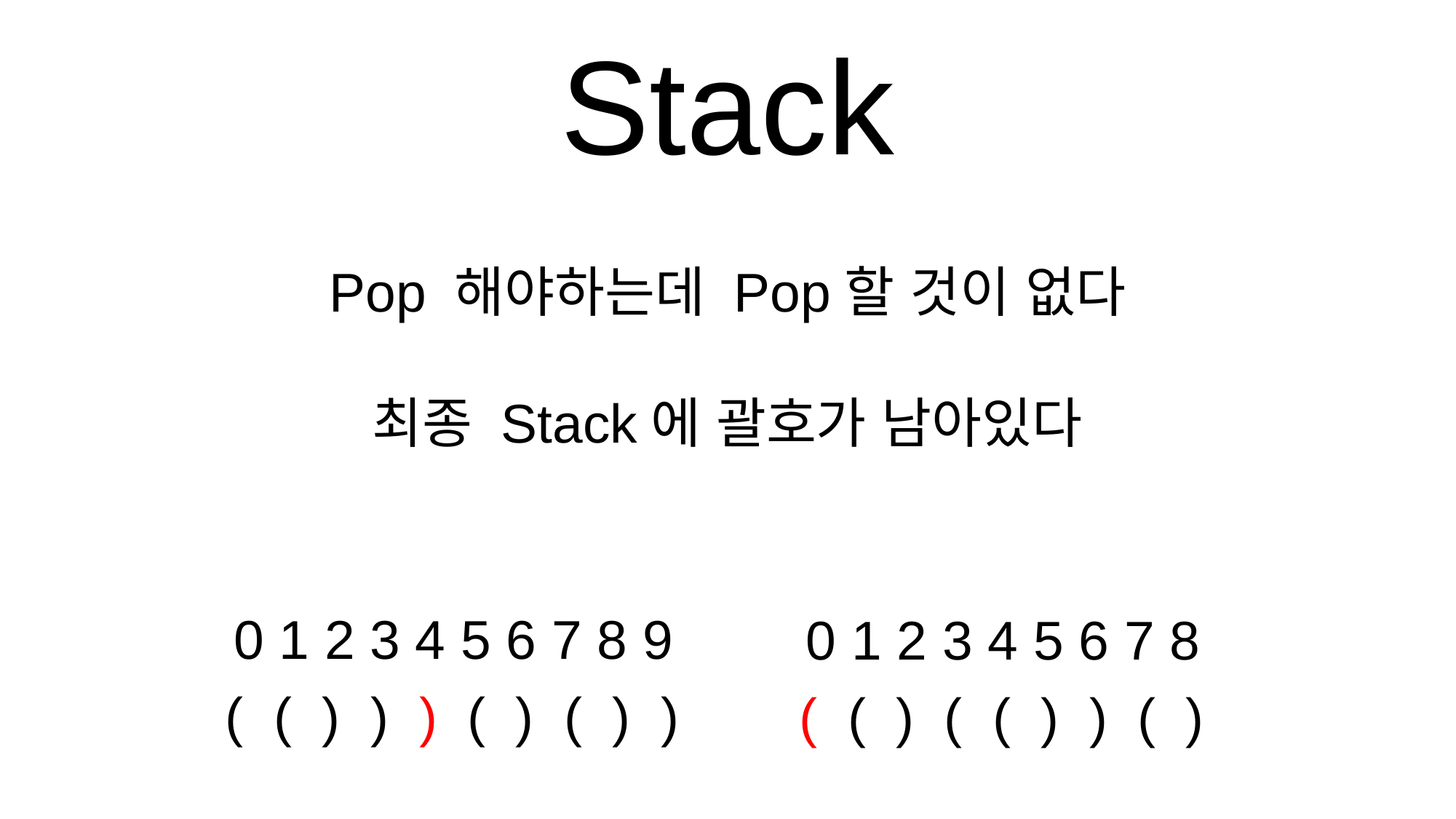

Stack
Pop 해야하는데 Pop할 것이 없다

최종 Stack에 괄호가 남아있다
0 1 2 3 4 5 6 7 8 9
0 1 2 3 4 5 6 7 8
(  (  )  )  )  (  )  (  )  )
(  (  )  (  (  )  )  (  )